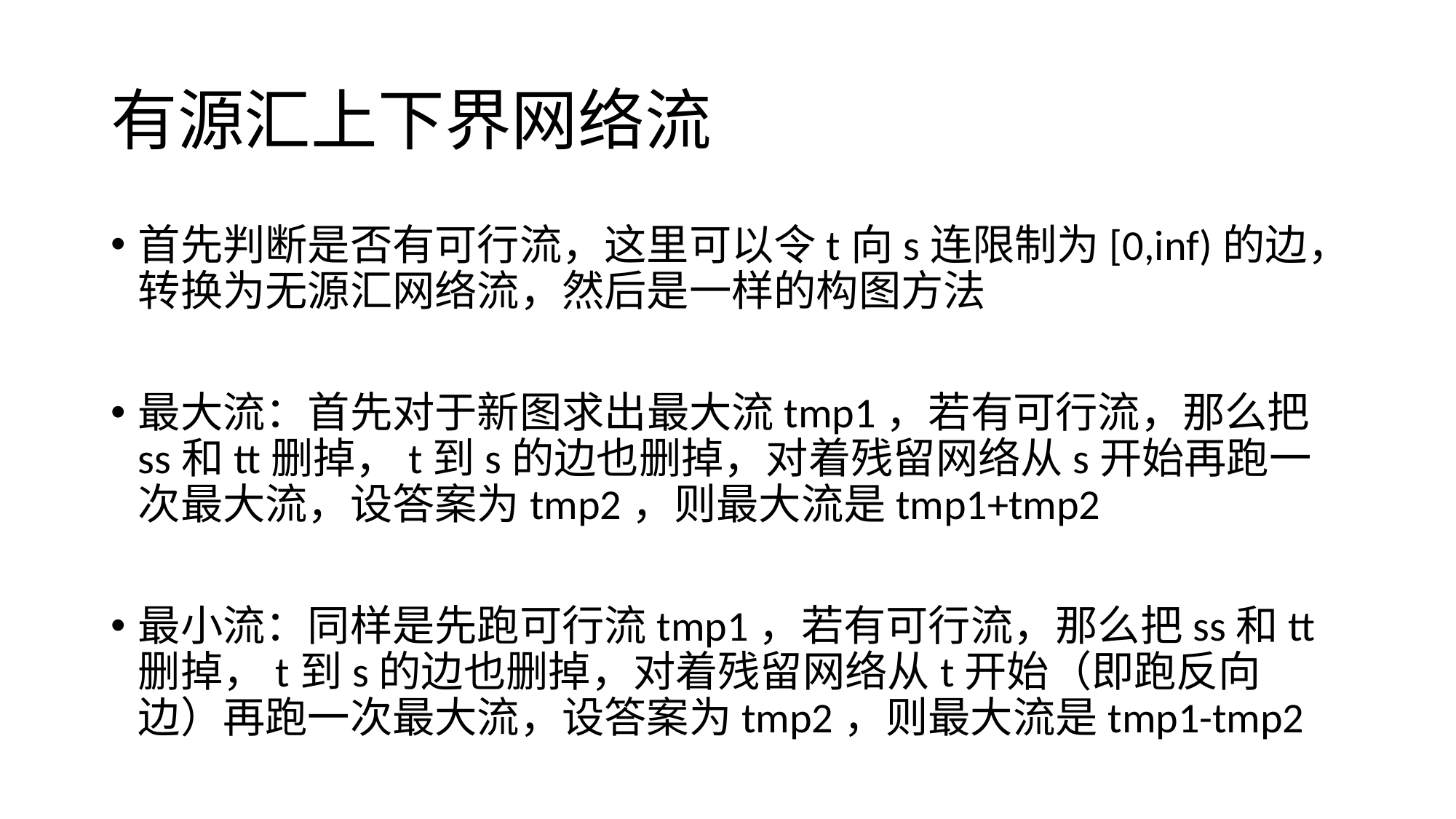

# 有源汇上下界网络流
首先判断是否有可行流，这里可以令t向s连限制为[0,inf)的边，转换为无源汇网络流，然后是一样的构图方法

最大流：首先对于新图求出最大流tmp1，若有可行流，那么把ss和tt删掉，t到s的边也删掉，对着残留网络从s开始再跑一次最大流，设答案为tmp2，则最大流是tmp1+tmp2

最小流：同样是先跑可行流tmp1，若有可行流，那么把ss和tt删掉，t到s的边也删掉，对着残留网络从t开始（即跑反向边）再跑一次最大流，设答案为tmp2，则最大流是tmp1-tmp2